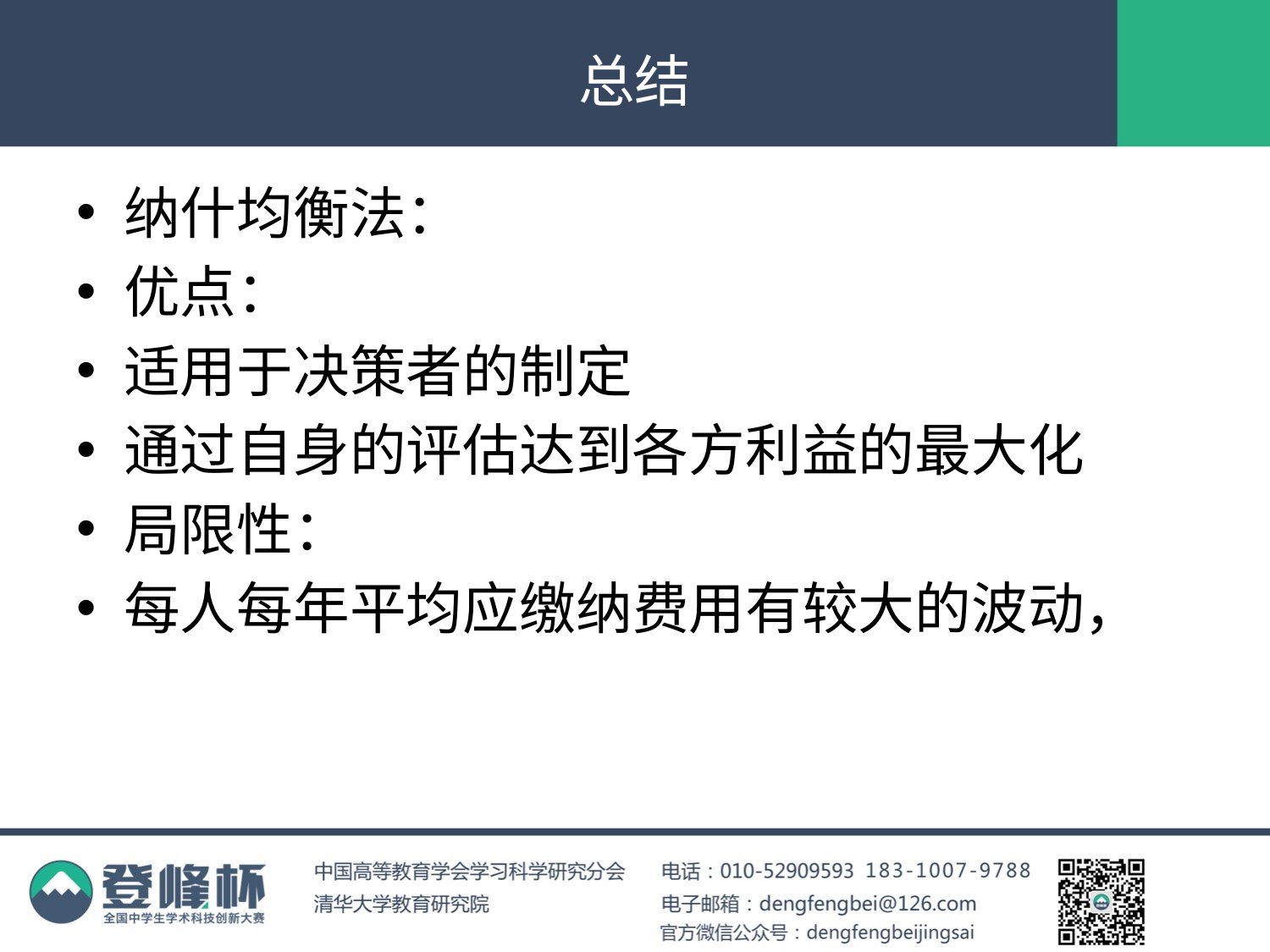

# 总结
纳什均衡法：
优点：
适用于决策者的制定
通过自身的评估达到各方利益的最大化
局限性：
每人每年平均应缴纳费用有较大的波动，